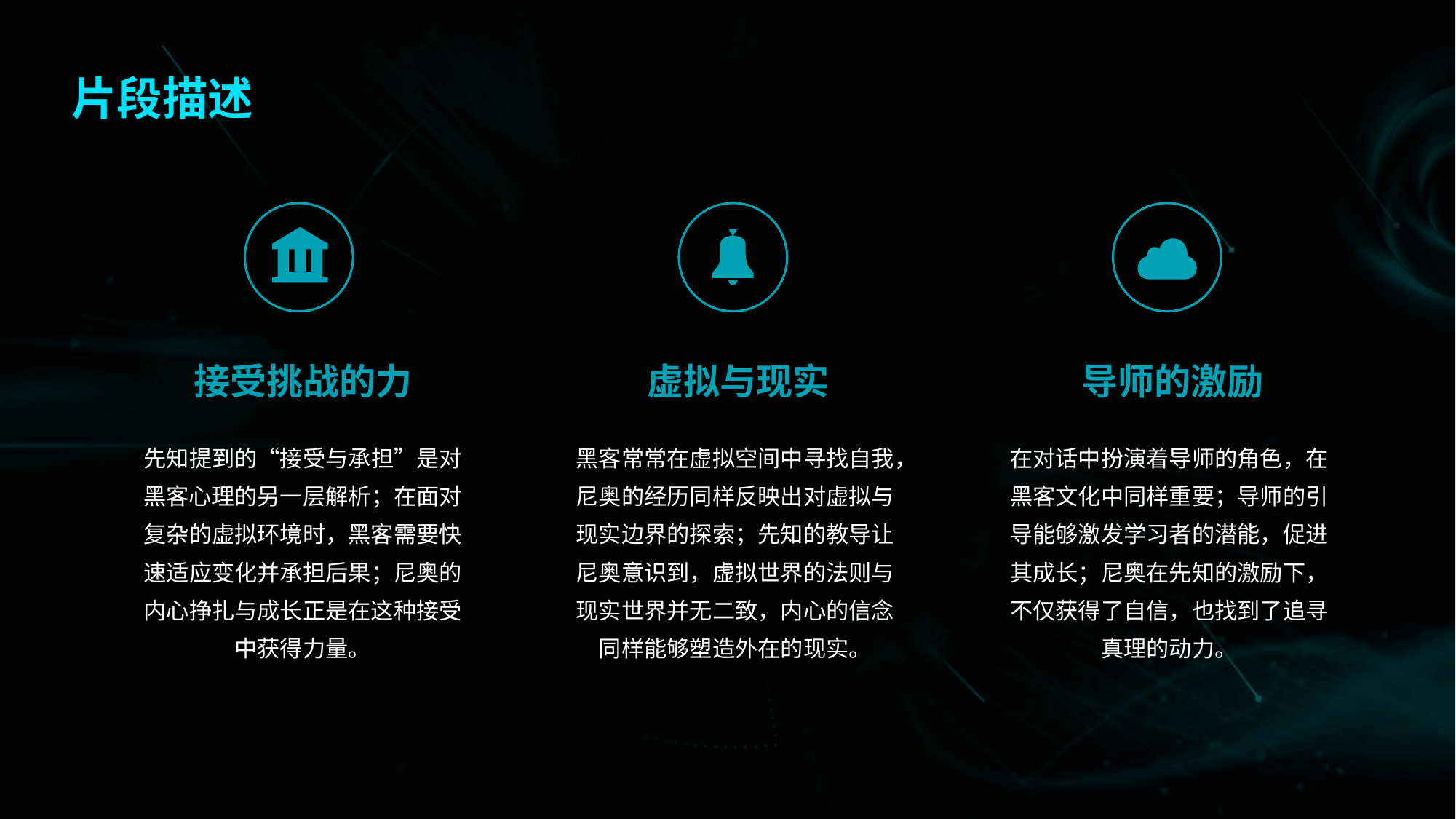

片段描述

接受挑战的力
虚拟与现实
导师的激励
先知提到的“接受与承担”是对黑客心理的另一层解析；在面对复杂的虚拟环境时，黑客需要快速适应变化并承担后果；尼奥的内心挣扎与成长正是在这种接受中获得力量。
黑客常常在虚拟空间中寻找自我，尼奥的经历同样反映出对虚拟与现实边界的探索；先知的教导让尼奥意识到，虚拟世界的法则与现实世界并无二致，内心的信念同样能够塑造外在的现实。
在对话中扮演着导师的角色，在黑客文化中同样重要；导师的引导能够激发学习者的潜能，促进其成长；尼奥在先知的激励下，不仅获得了自信，也找到了追寻真理的动力。